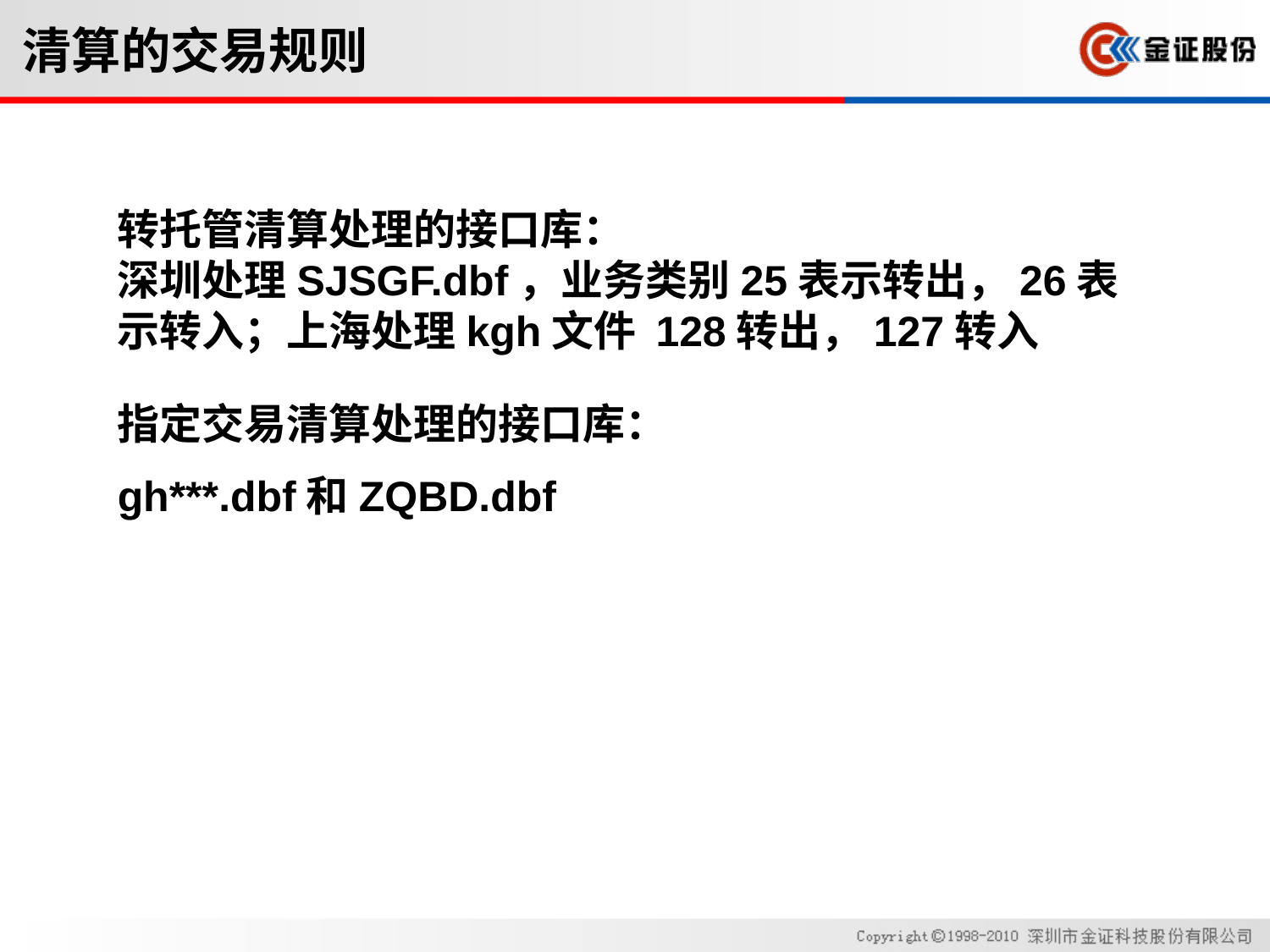

# 清算的交易规则
转托管清算处理的接口库：
深圳处理SJSGF.dbf，业务类别25表示转出，26表示转入；上海处理kgh文件 128转出，127转入
指定交易清算处理的接口库：
gh***.dbf和ZQBD.dbf